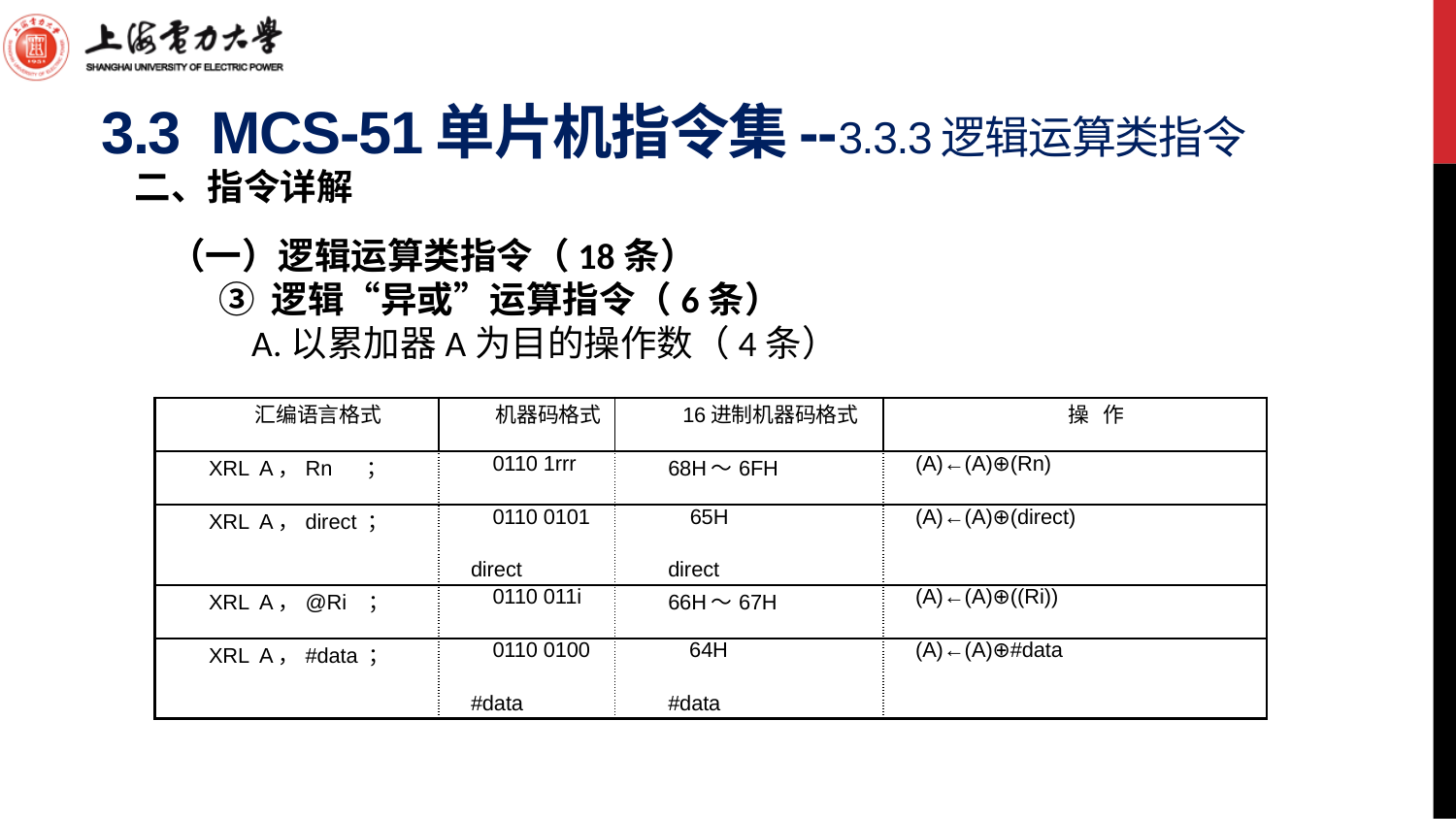

# 3.3  MCS-51单片机指令集--3.3.3逻辑运算类指令
二、指令详解

（一）逻辑运算类指令（18条）
      ③ 逻辑“异或”运算指令（6条）
          A.以累加器A为目的操作数（4条）
| 汇编语言格式 | 机器码格式 | 16进制机器码格式 | 操 作 |
| --- | --- | --- | --- |
| XRL A，Rn ； | 0110 1rrr | 68H～6FH | (A)←(A)⊕(Rn) |
| XRL A，direct ； | 0110 0101 | 65H | (A)←(A)⊕(direct) |
|  | direct | direct |  |
| XRL A，@Ri ； | 0110 011i | 66H～67H | (A)←(A)⊕((Ri)) |
| XRL A，#data ； | 0110 0100 | 64H | (A)←(A)⊕#data |
|  | #data | #data |  |